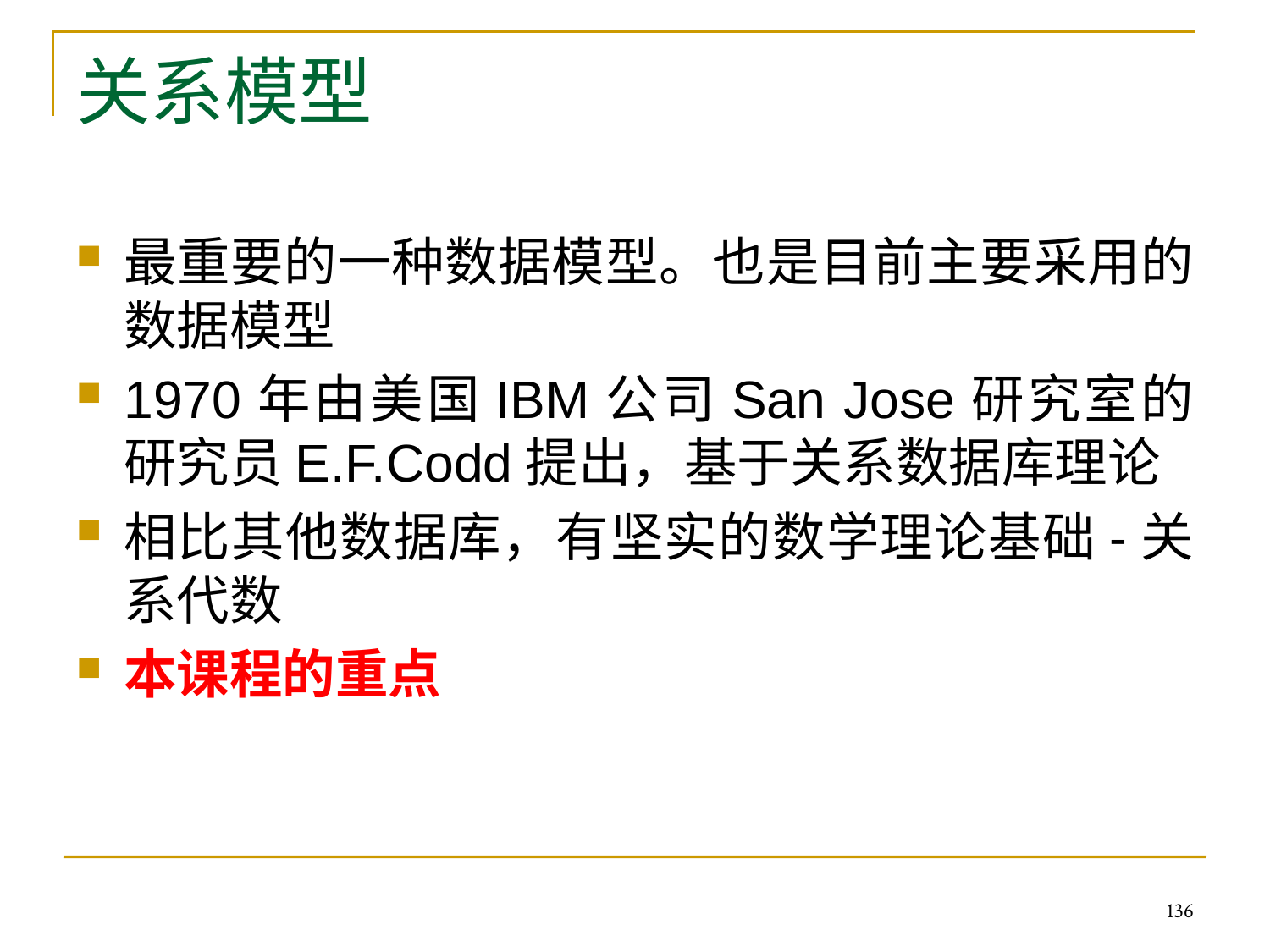

# 关系模型
最重要的一种数据模型。也是目前主要采用的数据模型
1970年由美国IBM公司San Jose研究室的研究员E.F.Codd提出，基于关系数据库理论
相比其他数据库，有坚实的数学理论基础-关系代数
本课程的重点

136